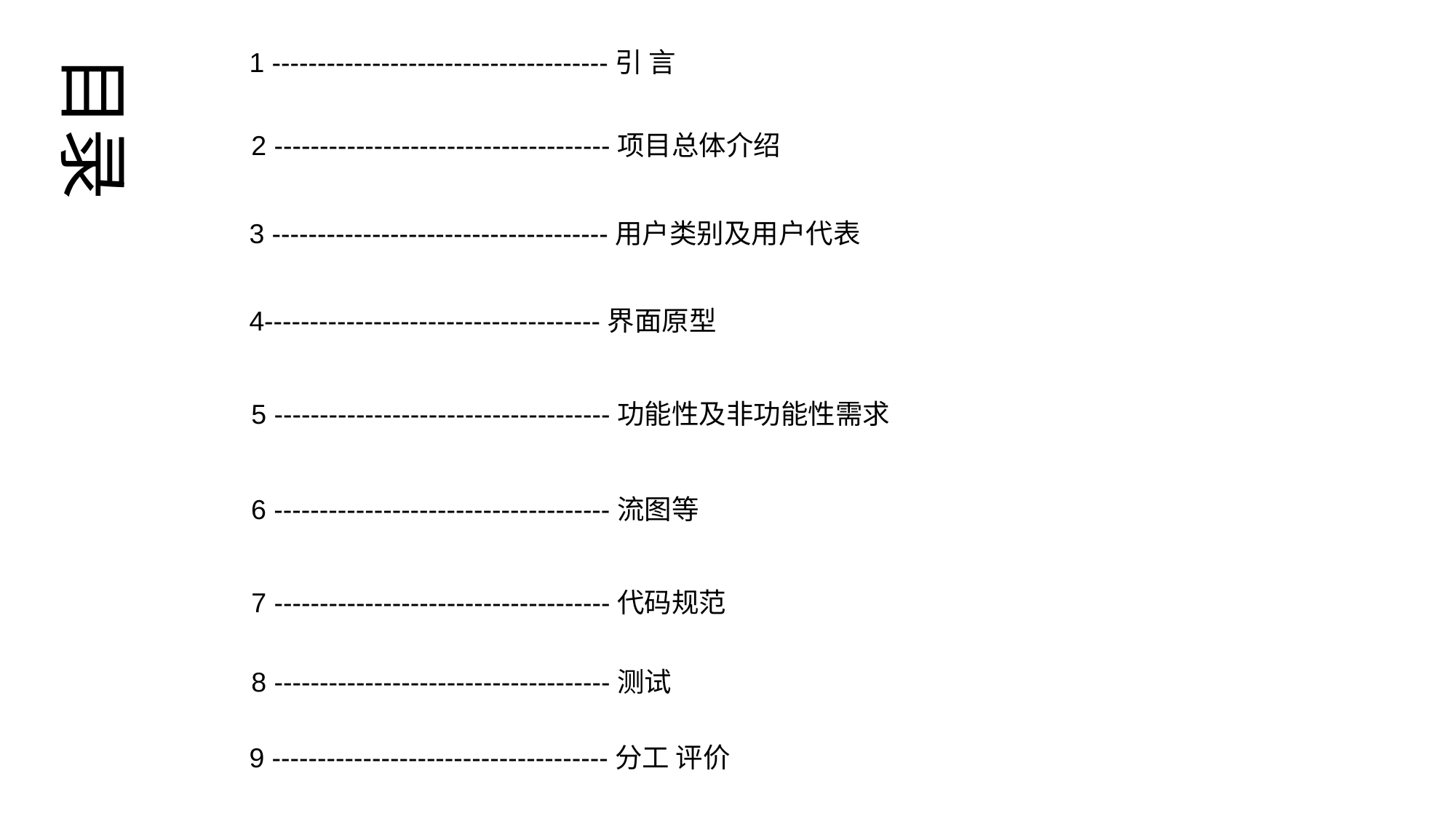

1 -------------------------------------引 言
目录
2 -------------------------------------项目总体介绍
3 -------------------------------------用户类别及用户代表
4-------------------------------------界面原型
5 -------------------------------------功能性及非功能性需求
6 -------------------------------------流图等
7 -------------------------------------代码规范
8 -------------------------------------测试
9 -------------------------------------分工 评价